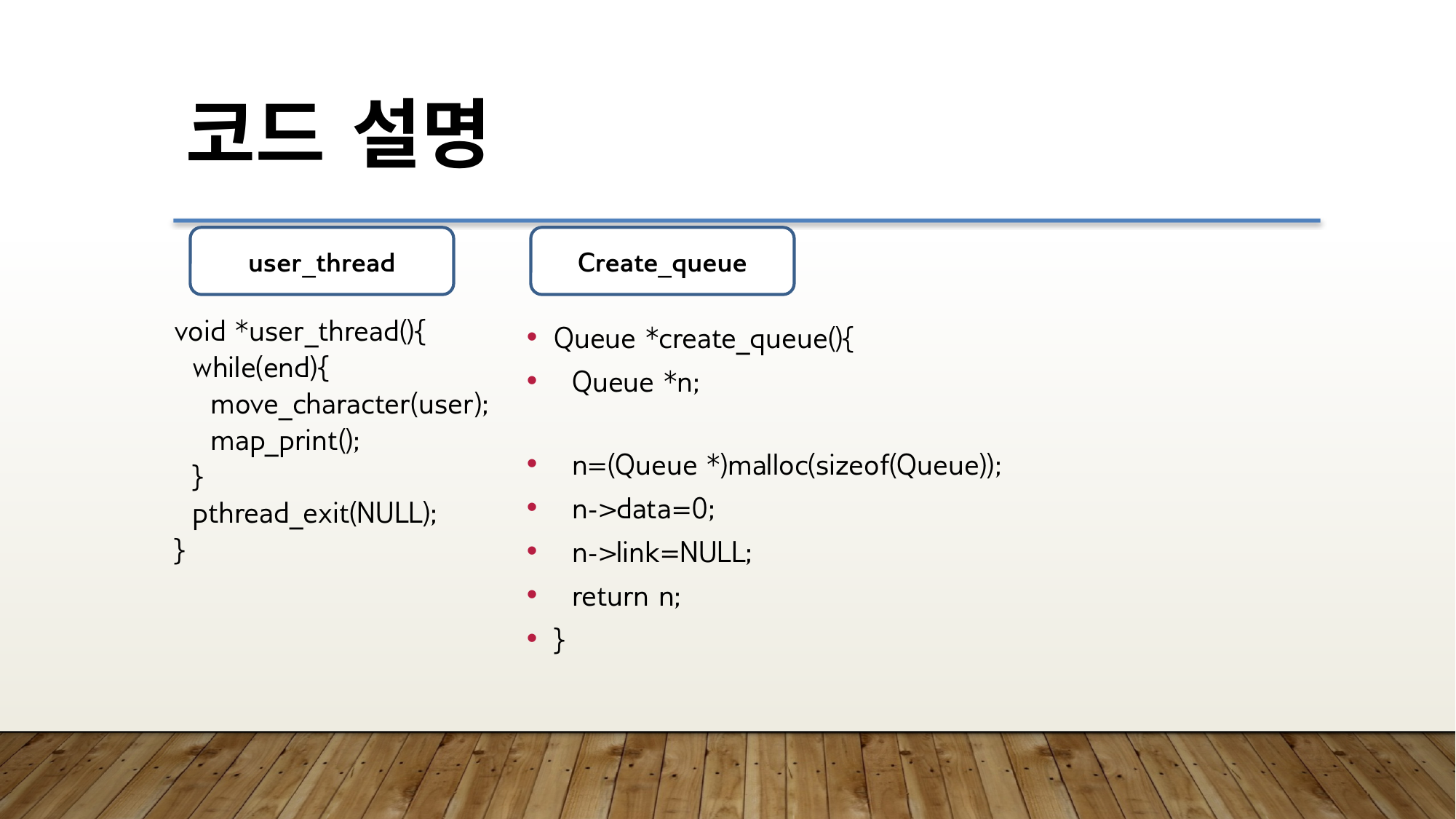

코드 설명
user_thread
Create_queue
Queue *create_queue(){
  Queue *n;

  n=(Queue *)malloc(sizeof(Queue));
  n->data=0;
  n->link=NULL;
  return n;
}
void *user_thread(){
  while(end){
    move_character(user);
    map_print();
  }
  pthread_exit(NULL);
}